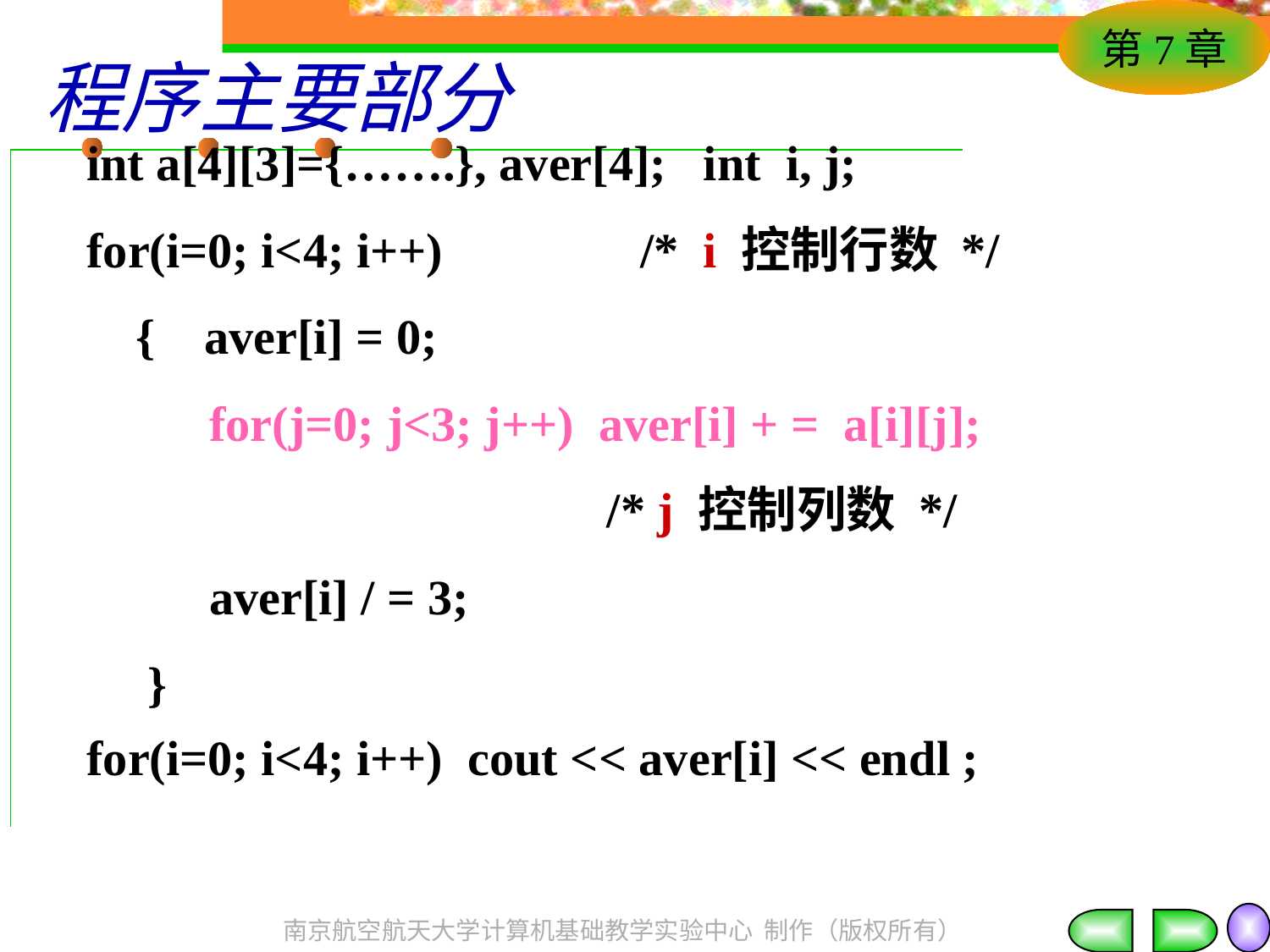

# 程序主要部分
int a[4][3]={…….}, aver[4];   int  i, j;
for(i=0; i<4; i++)                /*  i 控制行数 */
    {    aver[i] = 0;
          for(j=0; j<3; j++)  aver[i] + =  a[i][j];
				 /* j 控制列数 */
          aver[i] / = 3;
     }
for(i=0; i<4; i++)  cout << aver[i] << endl ;